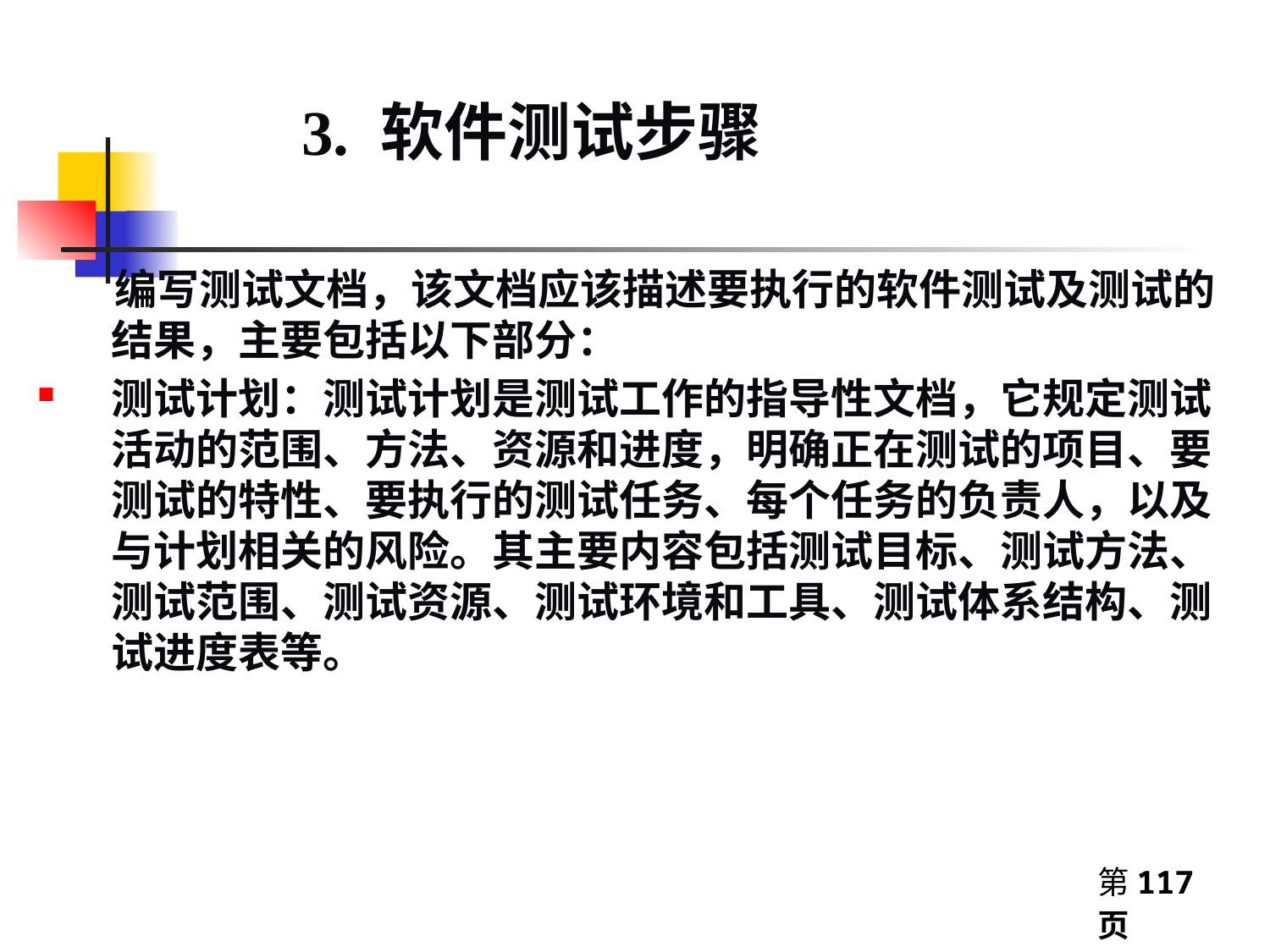

3. 软件测试步骤
       编写测试文档，该文档应该描述要执行的软件测试及测试的结果，主要包括以下部分：
测试计划：测试计划是测试工作的指导性文档，它规定测试活动的范围、方法、资源和进度，明确正在测试的项目、要测试的特性、要执行的测试任务、每个任务的负责人，以及与计划相关的风险。其主要内容包括测试目标、测试方法、测试范围、测试资源、测试环境和工具、测试体系结构、测试进度表等。